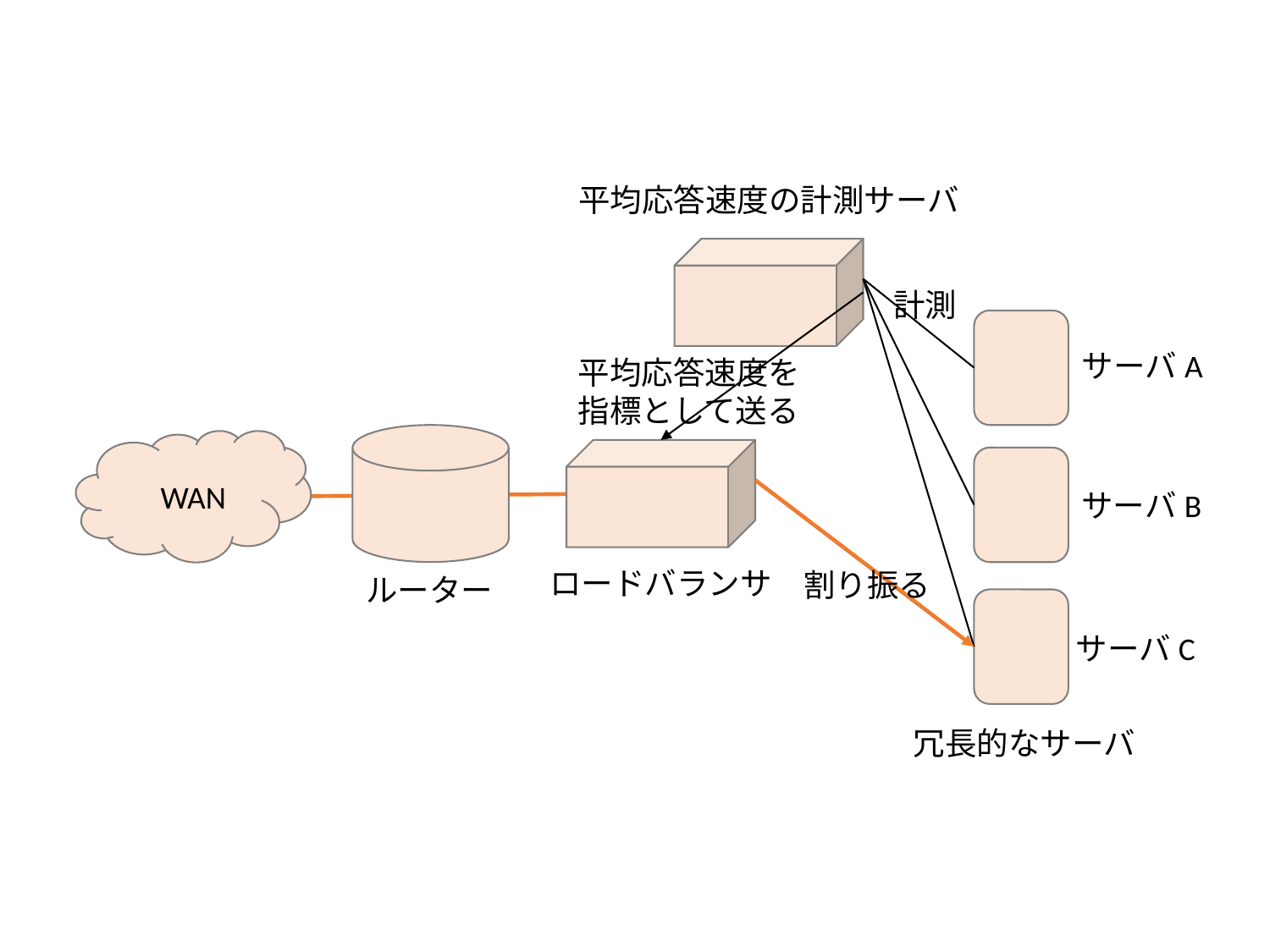

平均応答速度の計測サーバ

サーバA

WAN
サーバB
ロードバランサ
ルーター

サーバC
冗長的なサーバ

計測
平均応答速度を
指標として送る
割り振る